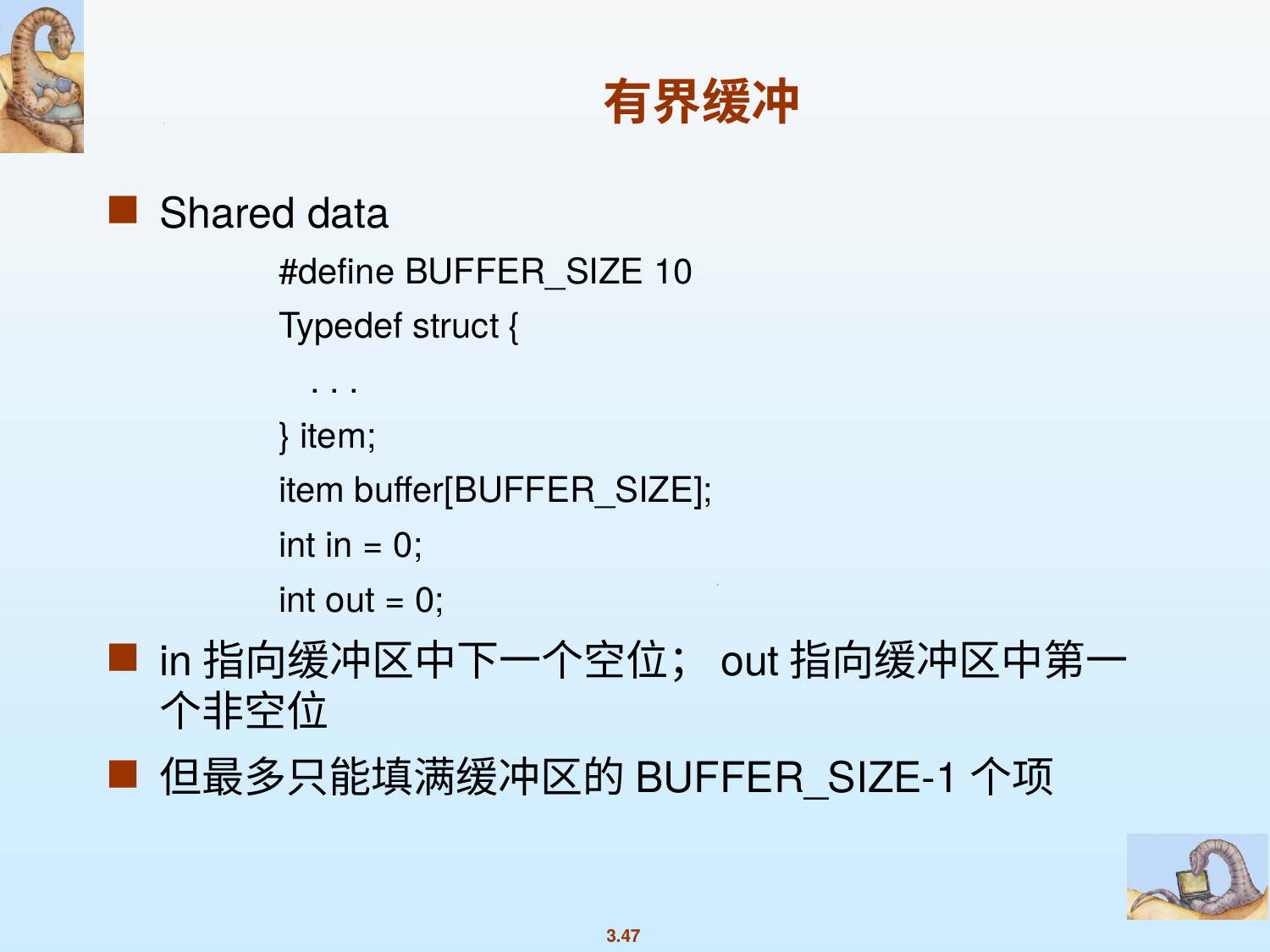

# 有界缓冲
Shared data
#define BUFFER_SIZE 10
Typedef struct {
	. . .
} item;
item buffer[BUFFER_SIZE];
int in = 0;
int out = 0;
in指向缓冲区中下一个空位；out指向缓冲区中第一个非空位
但最多只能填满缓冲区的BUFFER_SIZE-1个项